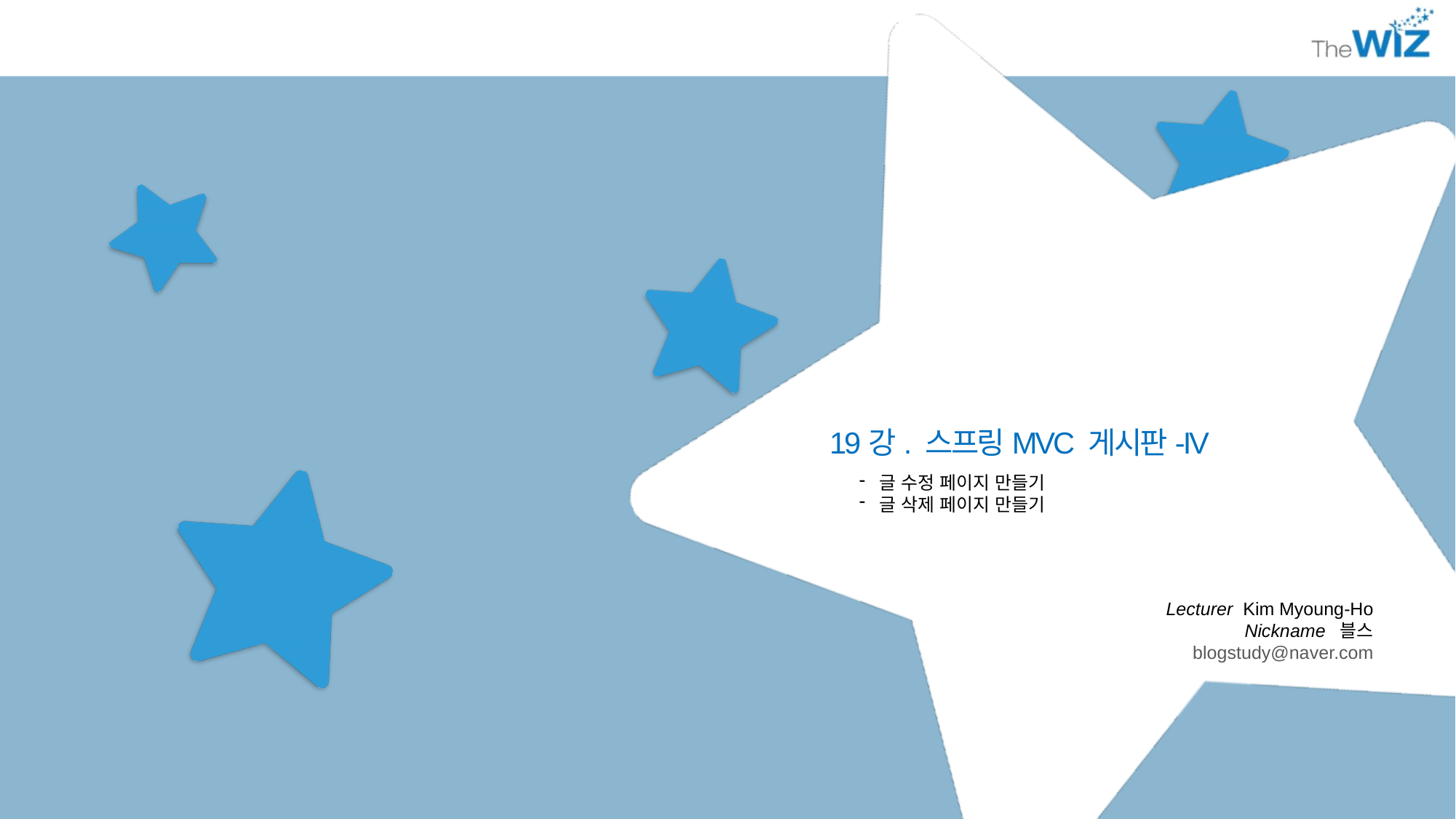

19강. 스프링MVC 게시판-IV
글 수정 페이지 만들기
글 삭제 페이지 만들기
Lecturer  Kim Myoung-Ho
Nickname  블스
blogstudy@naver.com